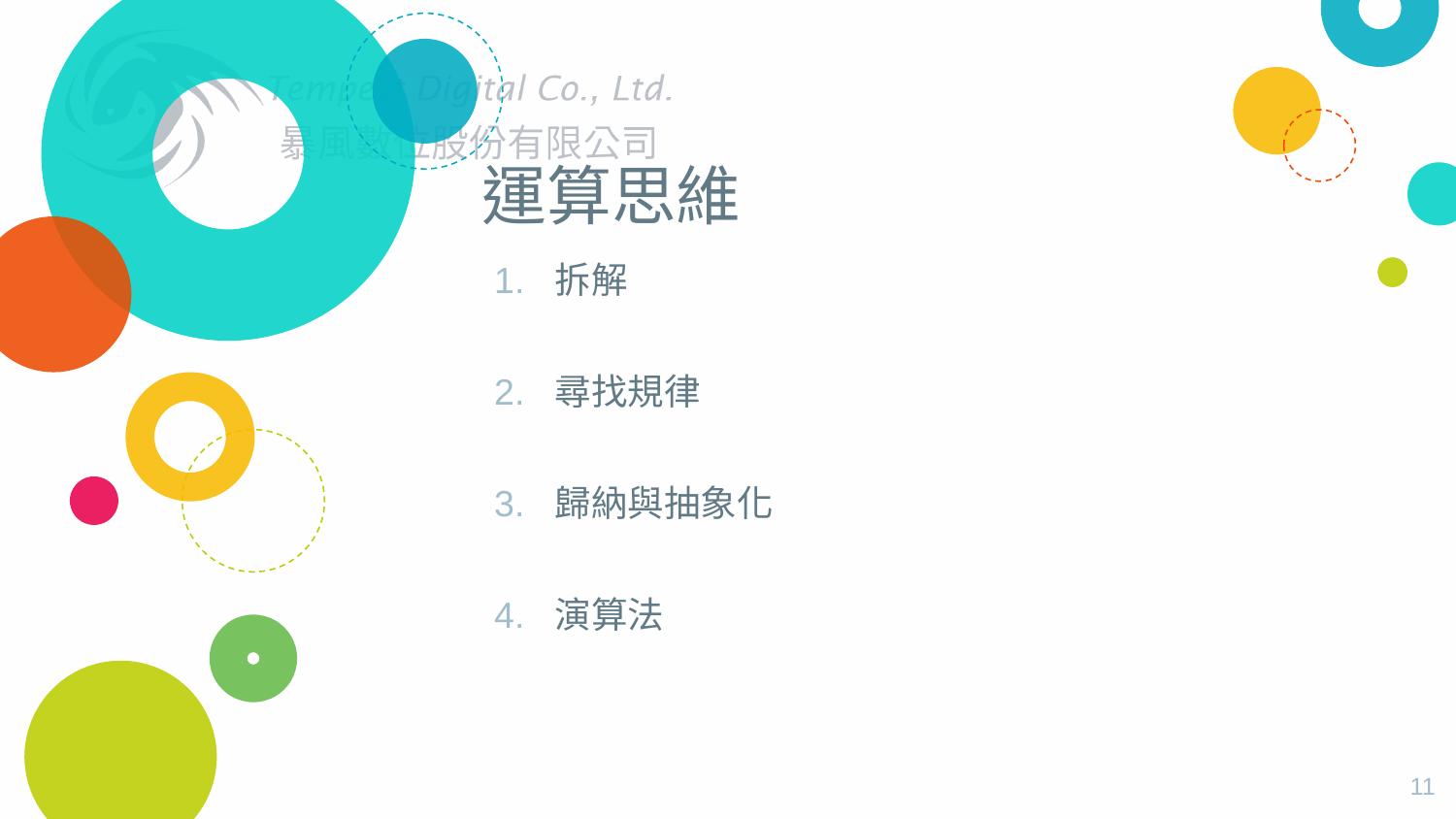

# 運算思維
拆解

尋找規律

歸納與抽象化

演算法
11